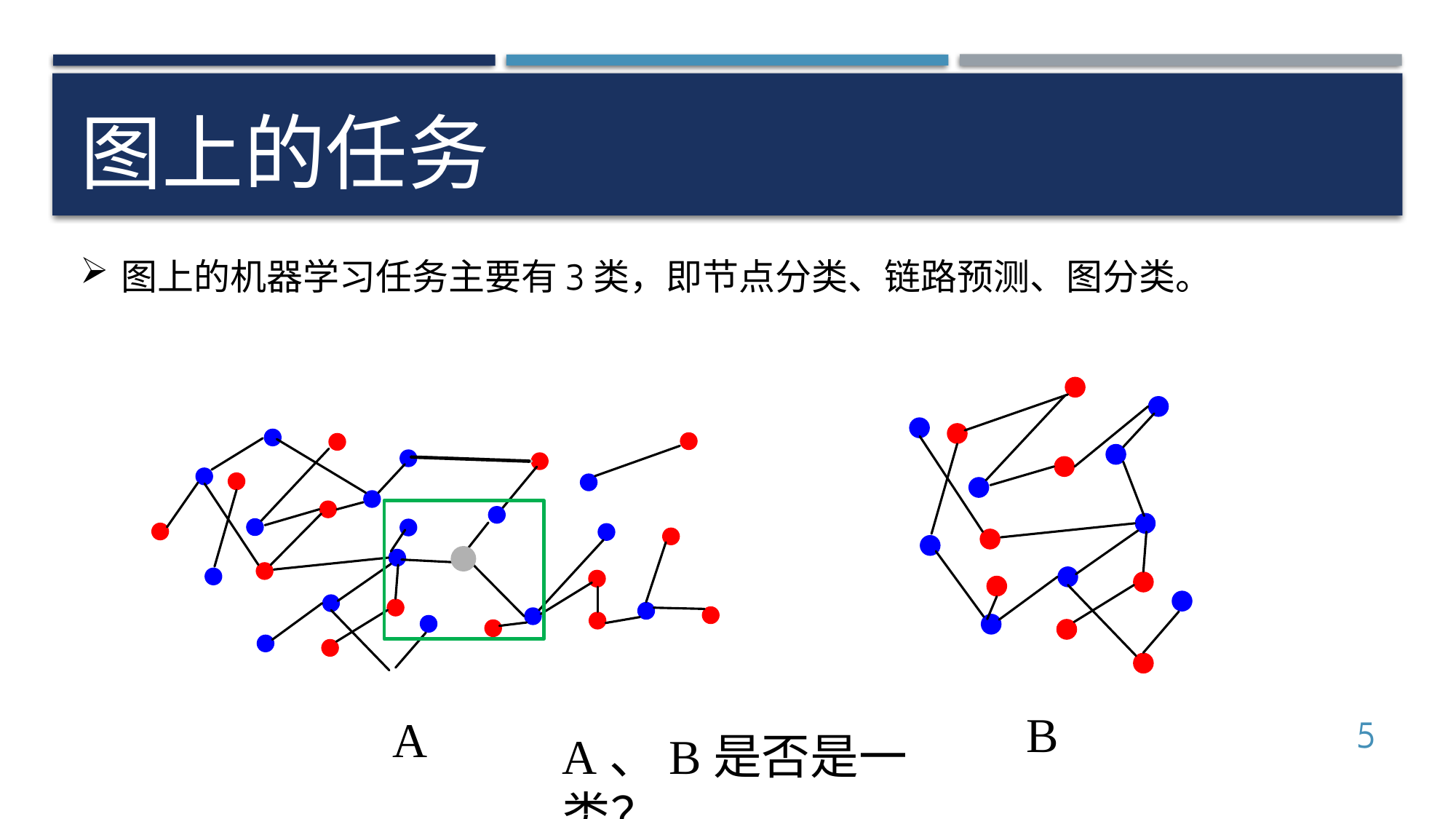

# 图上的任务
图上的机器学习任务主要有3类，即节点分类、链路预测、图分类。

B
A
5
A、B是否是一类？